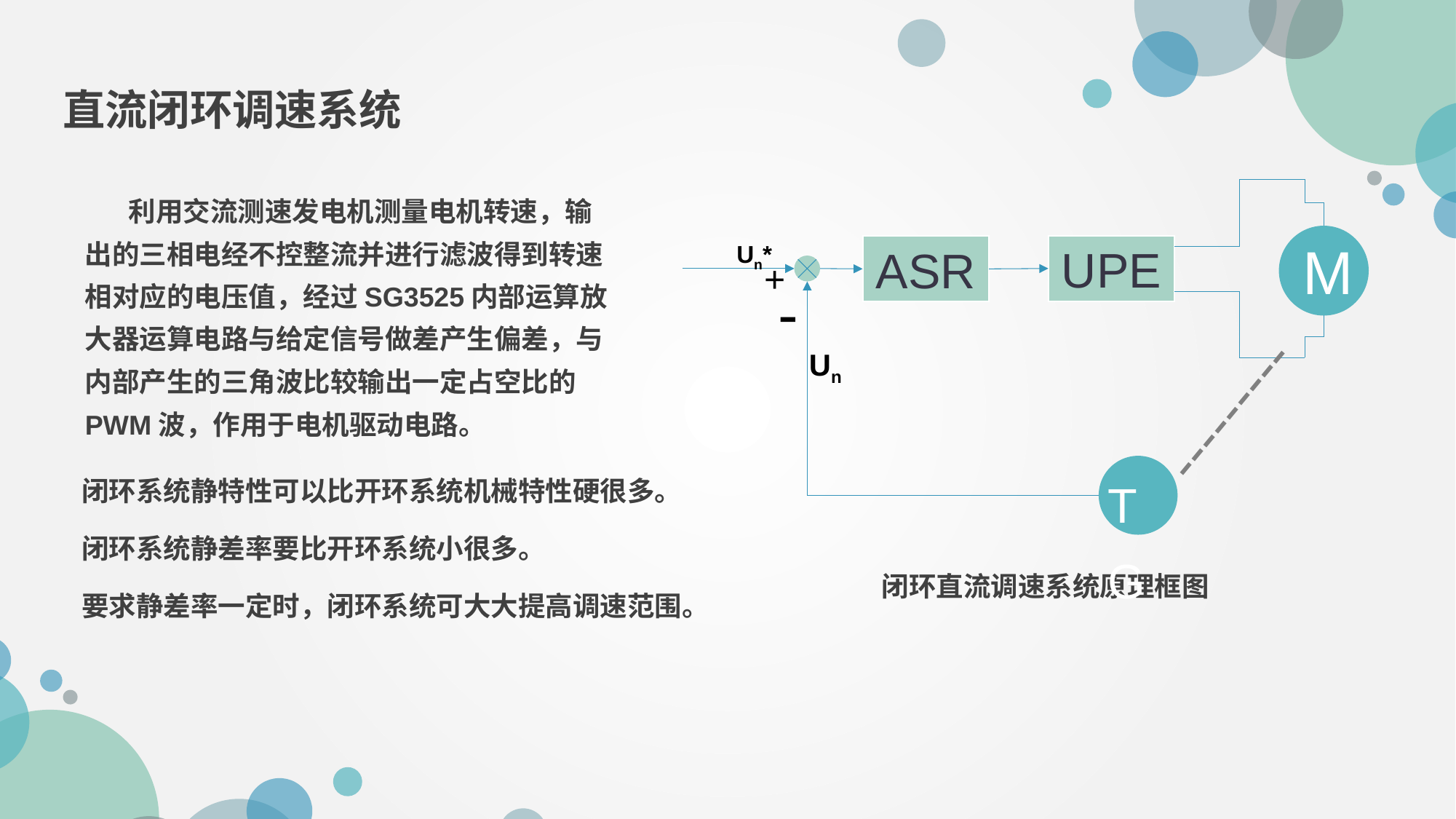

直流闭环调速系统
      利用交流测速发电机测量电机转速，输出的三相电经不控整流并进行滤波得到转速相对应的电压值，经过SG3525内部运算放大器运算电路与给定信号做差产生偏差，与内部产生的三角波比较输出一定占空比的PWM波，作用于电机驱动电路。
Un*
M
UPE
ASR
+
-

Un
---------
TG

闭环系统静特性可以比开环系统机械特性硬很多。
闭环系统静差率要比开环系统小很多。
要求静差率一定时，闭环系统可大大提高调速范围。
闭环直流调速系统原理框图